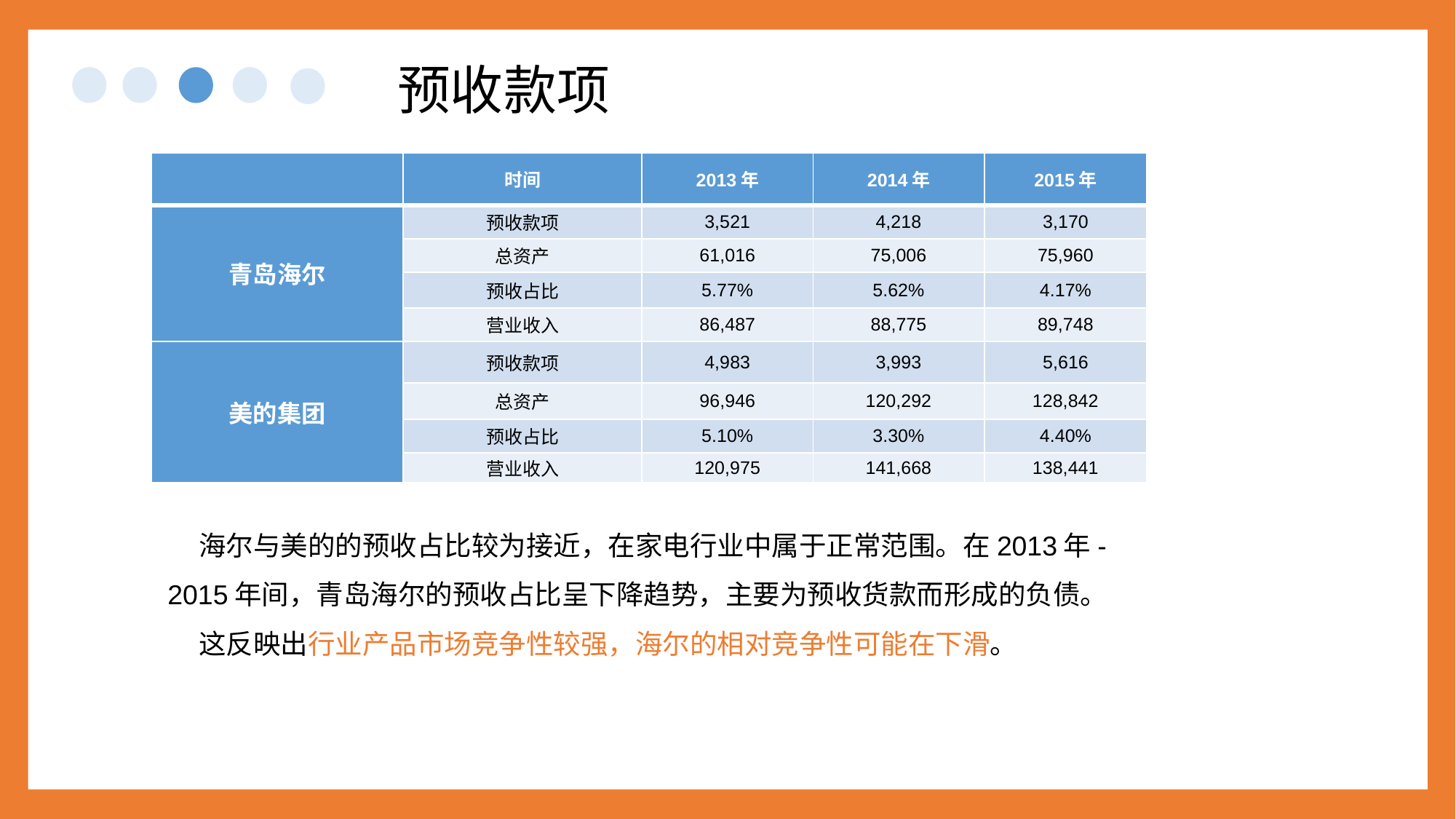

预收款项

|  | 时间 | 2013年 | 2014年 | 2015年 |
| --- | --- | --- | --- | --- |
| 青岛海尔 | 预收款项 | 3,521 | 4,218 | 3,170 |
|  | 总资产 | 61,016 | 75,006 | 75,960 |
|  | 预收占比 | 5.77% | 5.62% | 4.17% |
|  | 营业收入 | 86,487 | 88,775 | 89,748 |
| 美的集团 | 预收款项 | 4,983 | 3,993 | 5,616 |
|  | 总资产 | 96,946 | 120,292 | 128,842 |
|  | 预收占比 | 5.10% | 3.30% | 4.40% |
|  | 营业收入 | 120,975 | 141,668 | 138,441 |
    海尔与美的的预收占比较为接近，在家电行业中属于正常范围。在2013年-2015年间，青岛海尔的预收占比呈下降趋势，主要为预收货款而形成的负债。
    这反映出行业产品市场竞争性较强，海尔的相对竞争性可能在下滑。